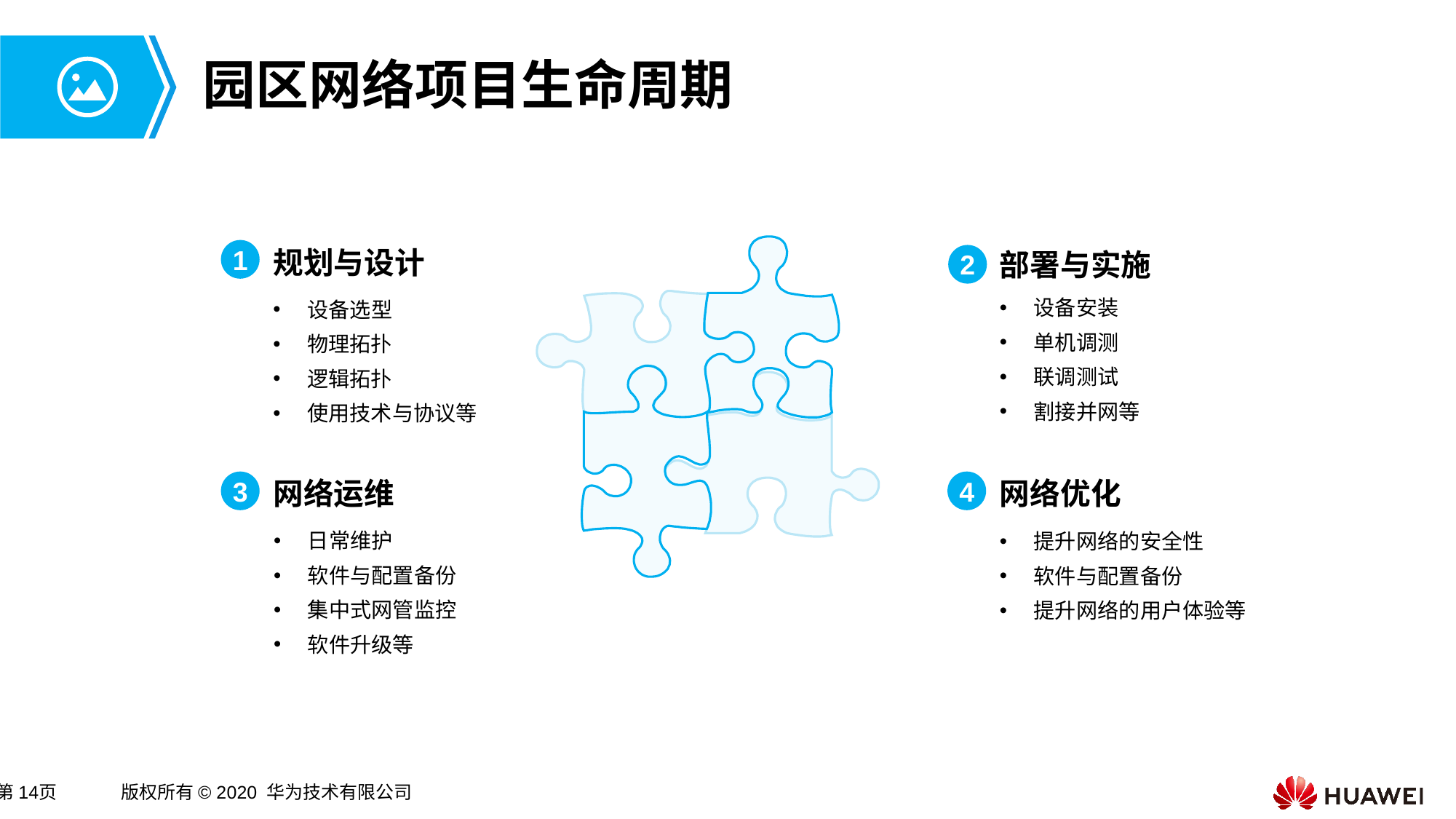

# 园区网络项目生命周期

1
2
规划与设计
设备选型
物理拓扑
逻辑拓扑
使用技术与协议等
部署与实施
设备安装
单机调测
联调测试
割接并网等
3
4
网络运维
日常维护
软件与配置备份
集中式网管监控
软件升级等
网络优化
提升网络的安全性
软件与配置备份
提升网络的用户体验等